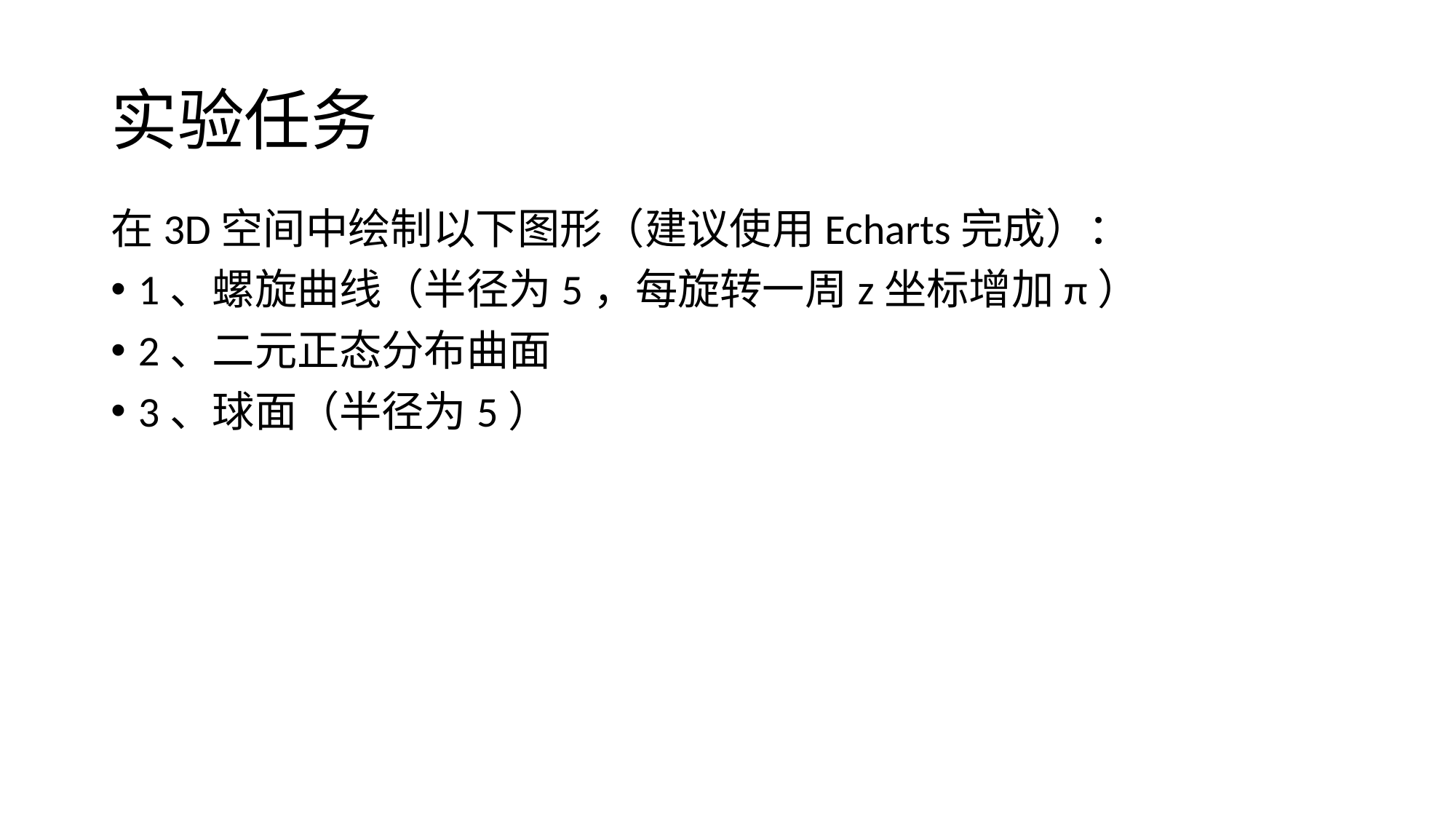

# 实验任务
在3D空间中绘制以下图形（建议使用Echarts完成）：
1、螺旋曲线（半径为5，每旋转一周z坐标增加π）
2、二元正态分布曲面
3、球面（半径为5）